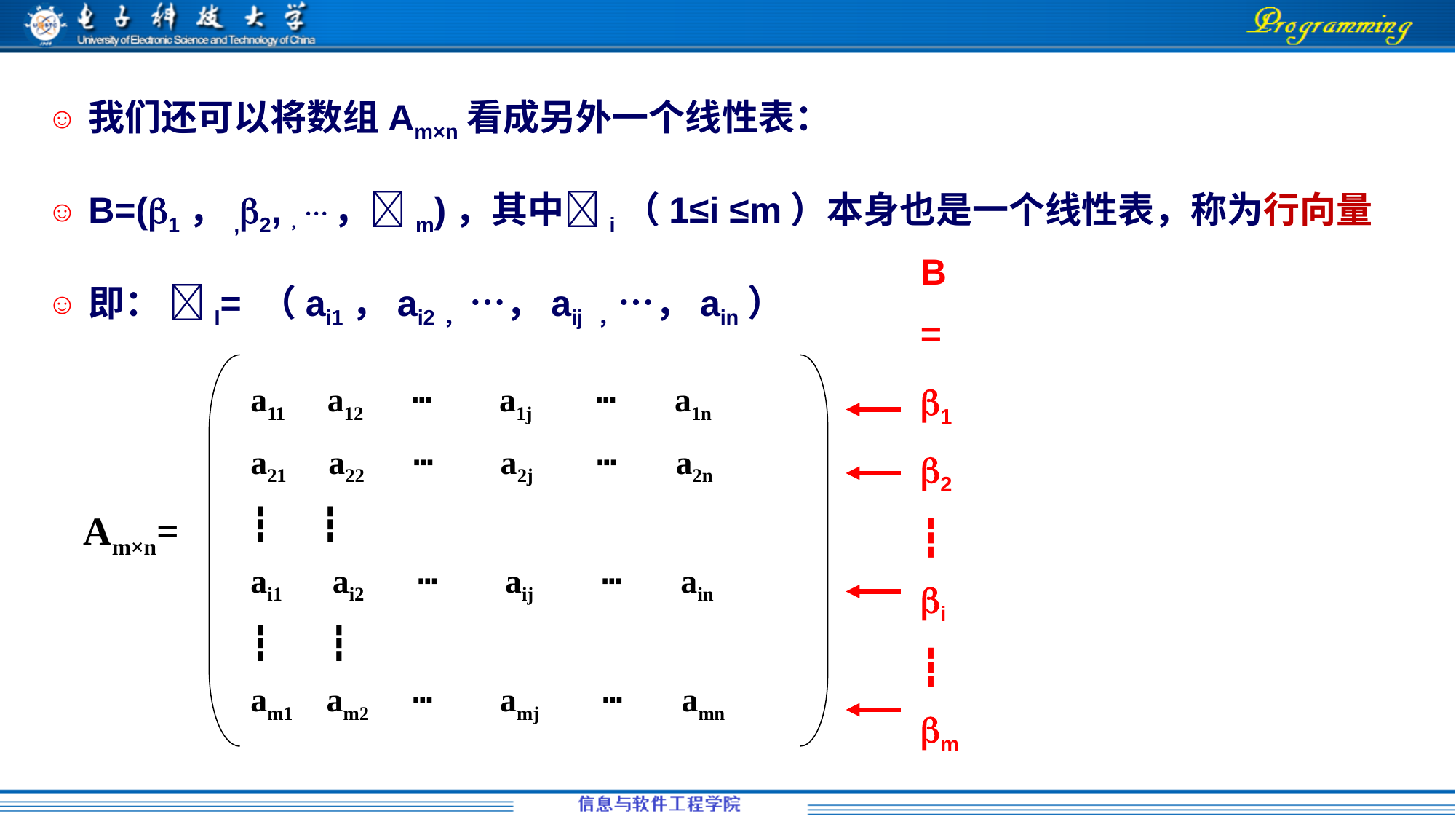

我们还可以将数组Am×n看成另外一个线性表：
B=(β1，,β2,，… ，βm)，其中βi（1≤i ≤m）本身也是一个线性表，称为行向量
即： βI= （ai1，ai2， …，aij ，…，ain）

B
=

a11     a12          ┅        a1j             ┅       a1n
a21     a22          ┅        a2j             ┅       a2n
┇      ┇
ai1      ai2           ┅        aij              ┅       ain
┇       ┇
am1    am2         ┅        amj             ┅       amn
Am×n=
β1
β2
┇
βi
┇
βm